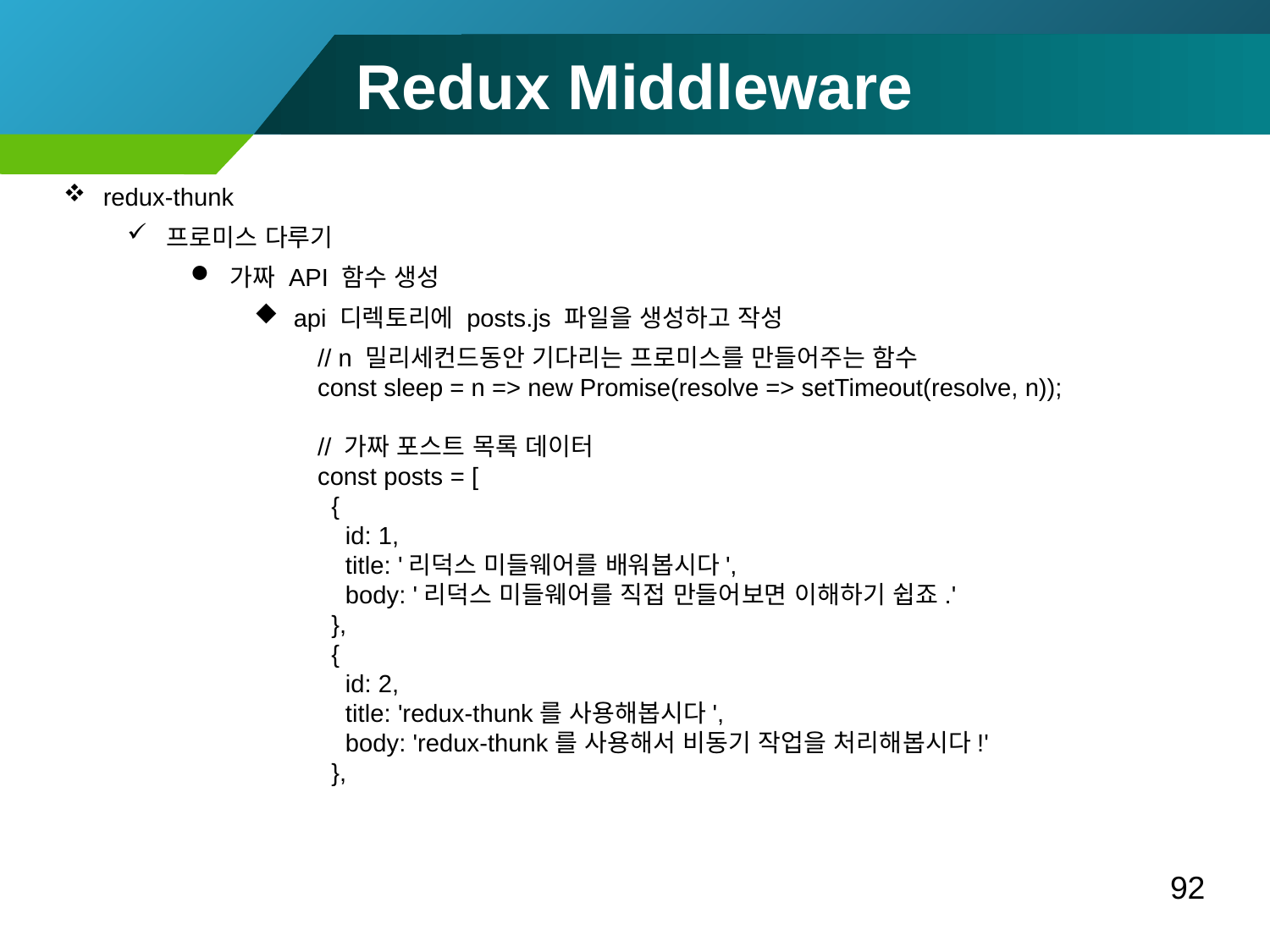

Redux Middleware
redux-thunk
프로미스 다루기
가짜 API 함수 생성
api 디렉토리에 posts.js 파일을 생성하고 작성
// n 밀리세컨드동안 기다리는 프로미스를 만들어주는 함수
const sleep = n => new Promise(resolve => setTimeout(resolve, n));

// 가짜 포스트 목록 데이터
const posts = [
  {
    id: 1,
    title: '리덕스 미들웨어를 배워봅시다',
    body: '리덕스 미들웨어를 직접 만들어보면 이해하기 쉽죠.'
  },
  {
    id: 2,
    title: 'redux-thunk를 사용해봅시다',
    body: 'redux-thunk를 사용해서 비동기 작업을 처리해봅시다!'
  },
92